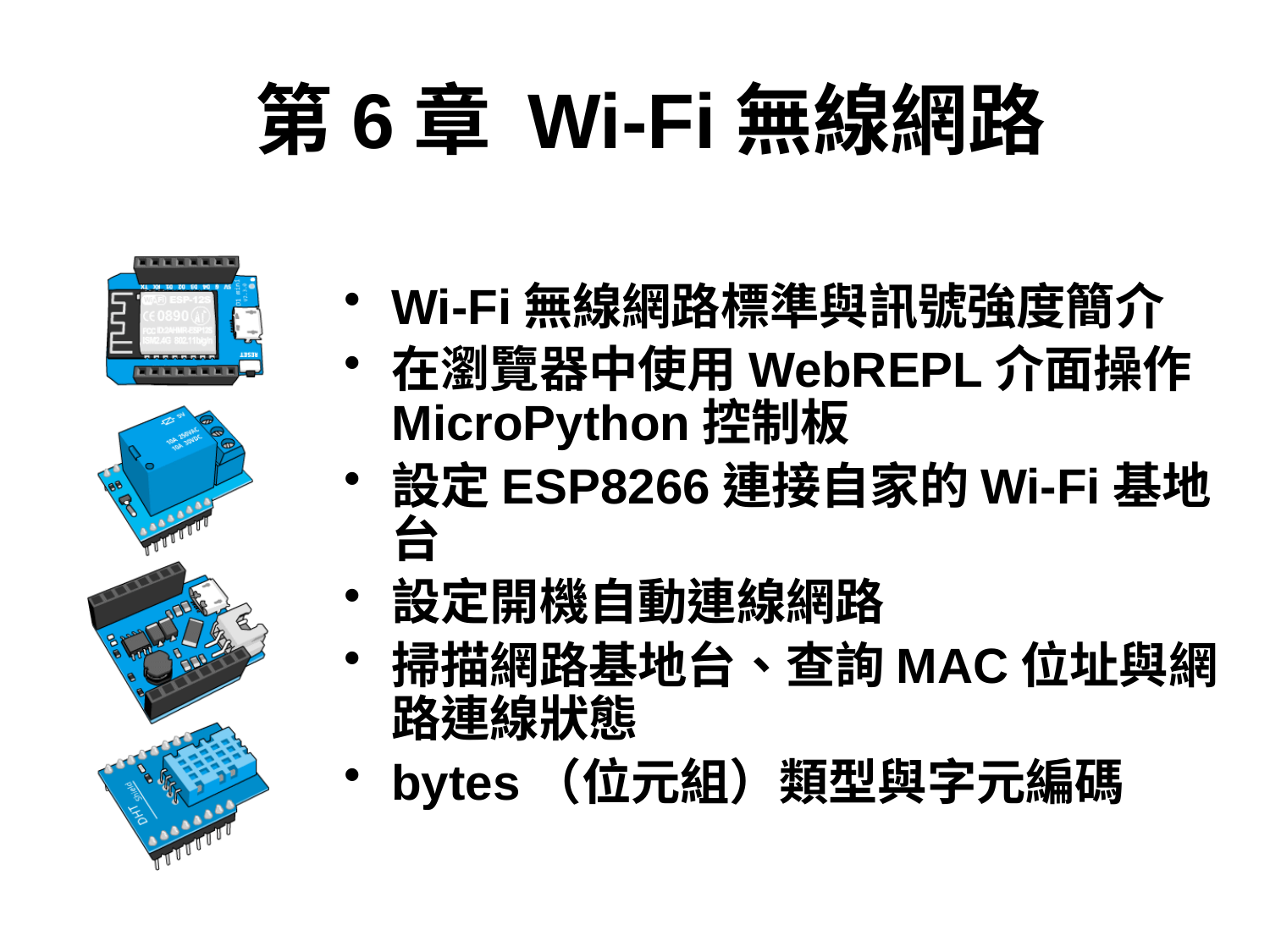

# 第6章 Wi-Fi無線網路
Wi-Fi無線網路標準與訊號強度簡介
在瀏覽器中使用WebREPL介面操作MicroPython控制板
設定ESP8266連接自家的Wi-Fi基地台
設定開機自動連線網路
掃描網路基地台、查詢MAC位址與網路連線狀態
bytes（位元組）類型與字元編碼